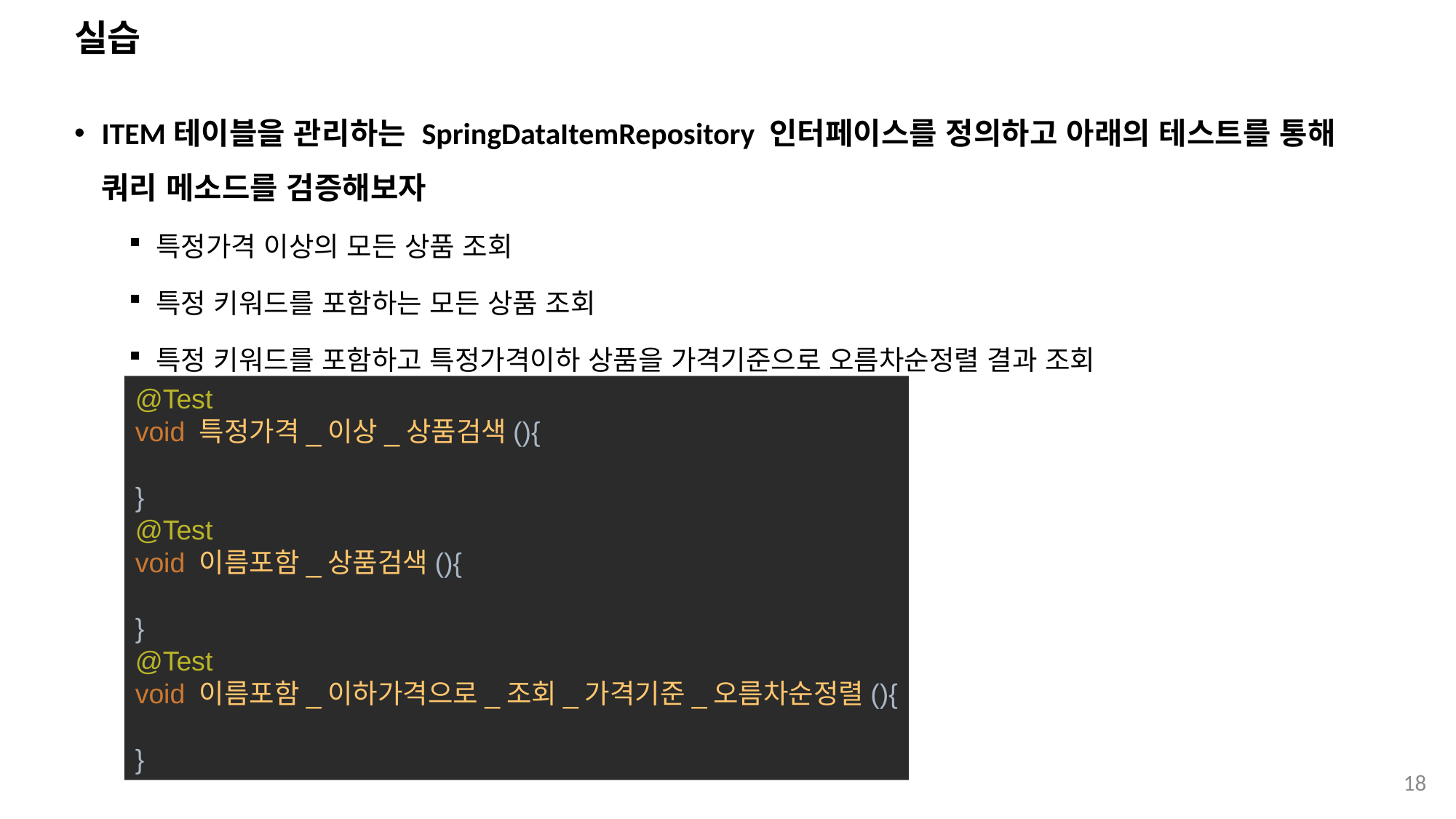

# 실습
ITEM테이블을 관리하는 SpringDataItemRepository 인터페이스를 정의하고 아래의 테스트를 통해 쿼리 메소드를 검증해보자
특정가격 이상의 모든 상품 조회
특정 키워드를 포함하는 모든 상품 조회
특정 키워드를 포함하고 특정가격이하 상품을 가격기준으로 오름차순정렬 결과 조회

@Test
void 특정가격_이상_상품검색(){
}
@Test
void 이름포함_상품검색(){
}
@Test
void 이름포함_이하가격으로_조회_가격기준_오름차순정렬(){
}
18